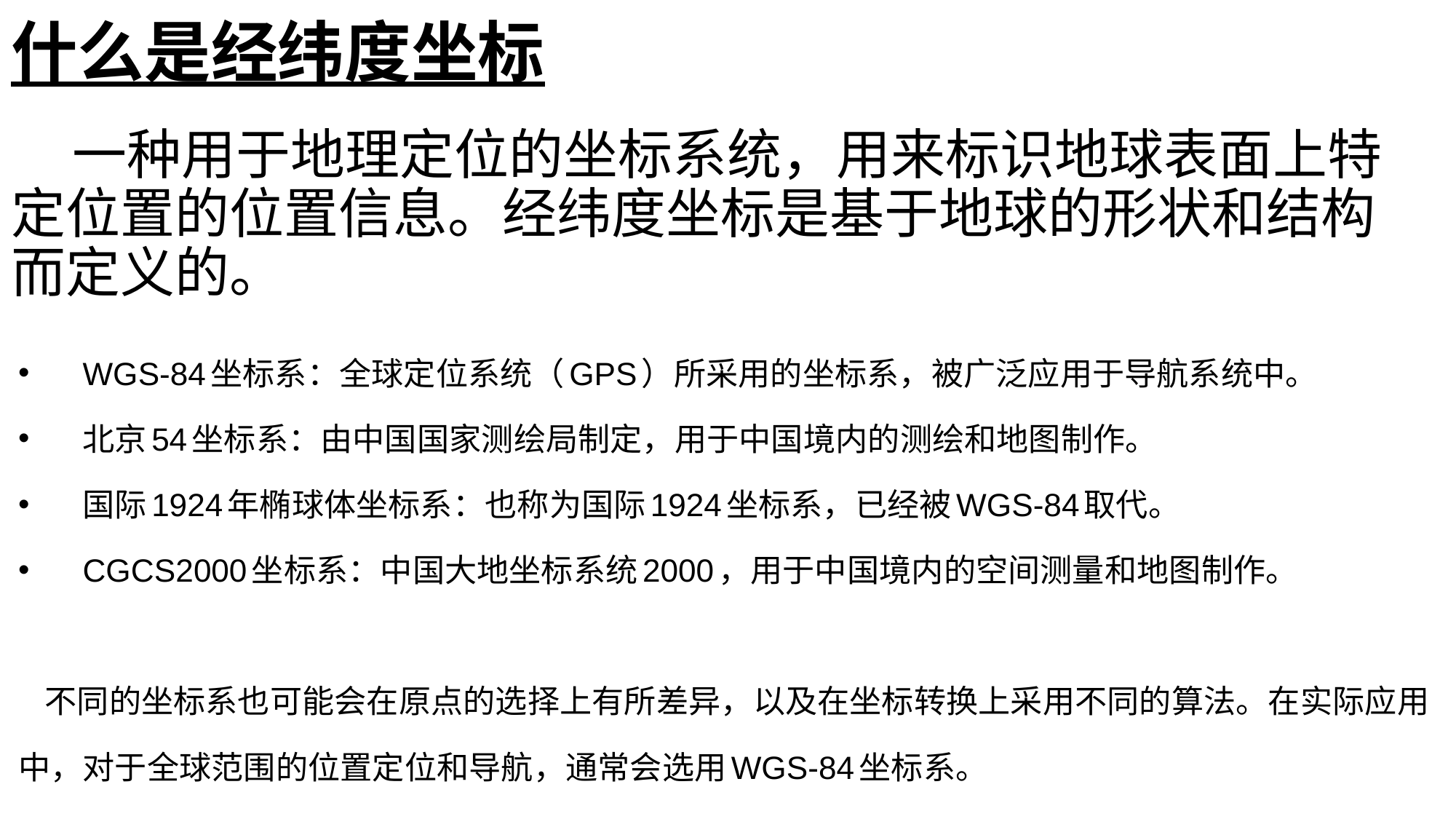

# 什么是经纬度坐标
    一种用于地理定位的坐标系统，用来标识地球表面上特定位置的位置信息。经纬度坐标是基于地球的形状和结构而定义的。
WGS-84坐标系：全球定位系统（GPS）所采用的坐标系，被广泛应用于导航系统中。
北京54坐标系：由中国国家测绘局制定，用于中国境内的测绘和地图制作。
国际1924年椭球体坐标系：也称为国际1924坐标系，已经被WGS-84取代。
CGCS2000坐标系：中国大地坐标系统2000，用于中国境内的空间测量和地图制作。

   不同的坐标系也可能会在原点的选择上有所差异，以及在坐标转换上采用不同的算法。在实际应用中，对于全球范围的位置定位和导航，通常会选用WGS-84坐标系。